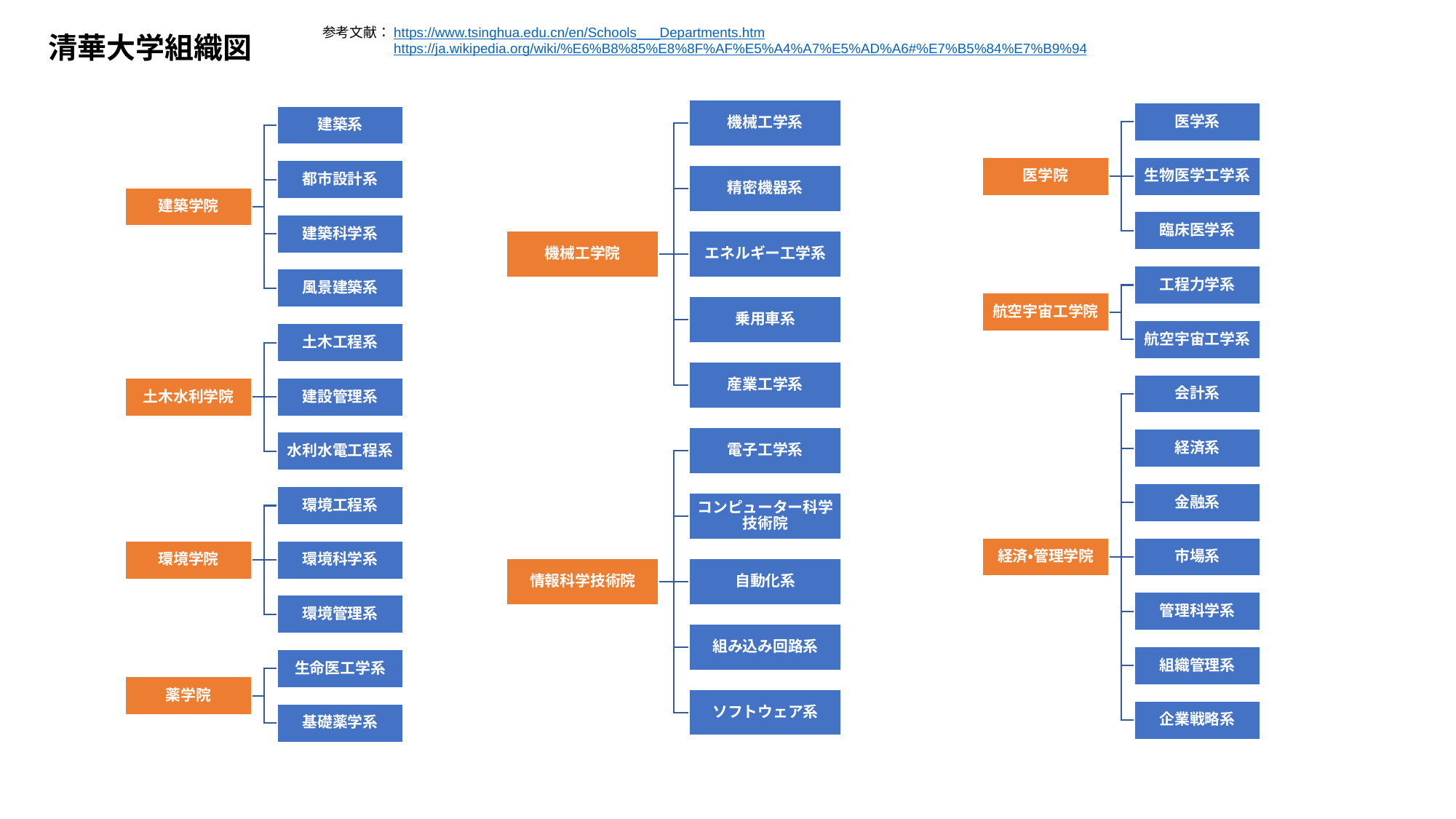

参考文献：https://www.tsinghua.edu.cn/en/Schools___Departments.htm
　　　　　https://ja.wikipedia.org/wiki/%E6%B8%85%E8%8F%AF%E5%A4%A7%E5%AD%A6#%E7%B5%84%E7%B9%94
# 清華大学組織図
機械工学院
機械工学系
精密機器系
エネルギー工学系
乗用車系
産業工学系
情報科学技術院
電子工学系
コンピューター科学技術院
自動化系
組み込み回路系
ソフトウェア系
医学院
医学系
生物医学工学系
臨床医学系
航空宇宙工学院
工程力学系
航空宇宙工学系
経済・管理学院
会計系
経済系
金融系
市場系
管理科学系
組織管理系
企業戦略系
建築学院
建築系
都市設計系
建築科学系
風景建築系
土木水利学院
土木工程系
建設管理系
水利水電工程系
環境学院
環境工程系
環境科学系
環境管理系
薬学院
生命医工学系
基礎薬学系